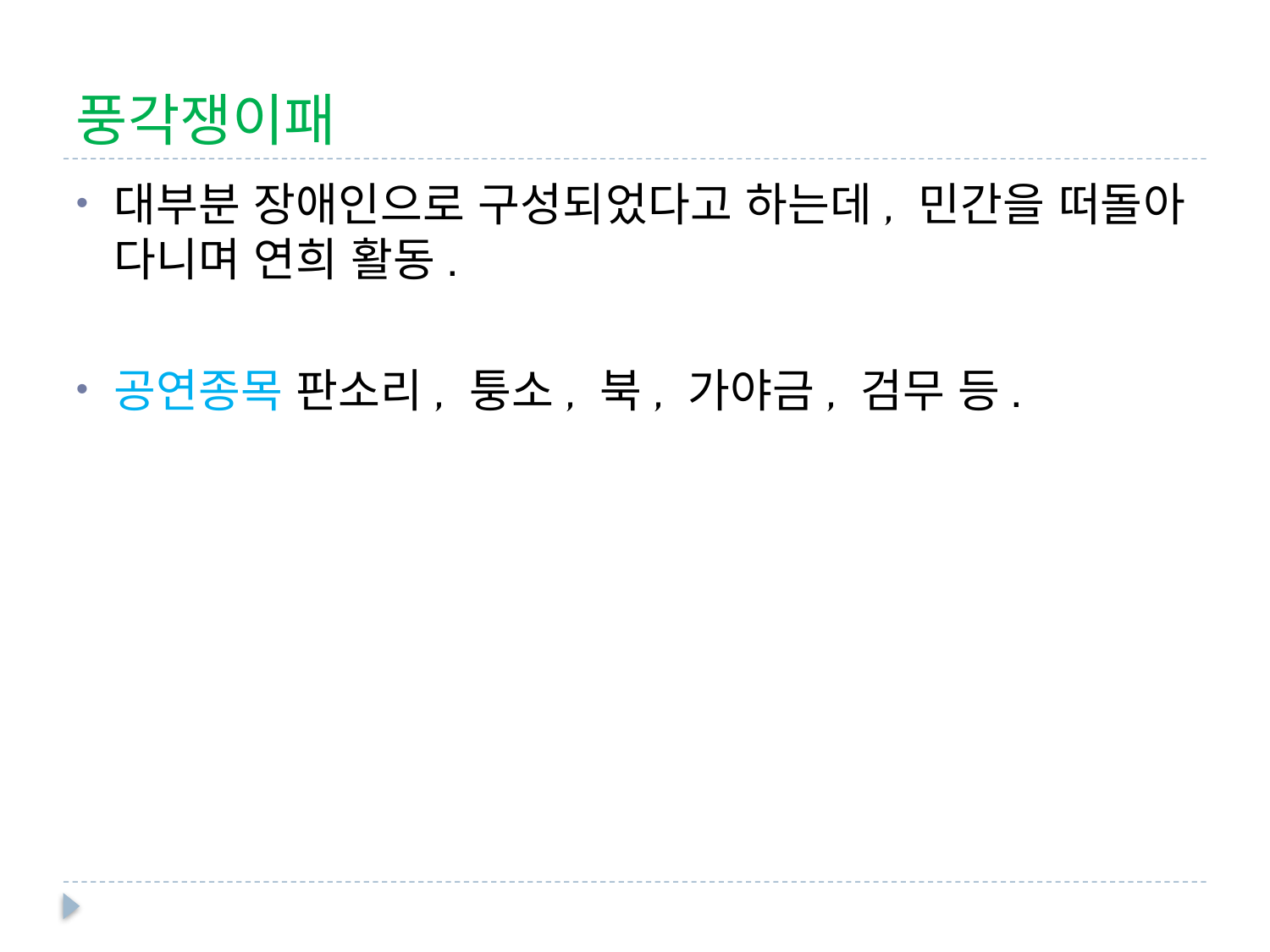

# 풍각쟁이패
대부분 장애인으로 구성되었다고 하는데, 민간을 떠돌아 다니며 연희 활동.

공연종목 판소리, 퉁소, 북, 가야금, 검무 등.